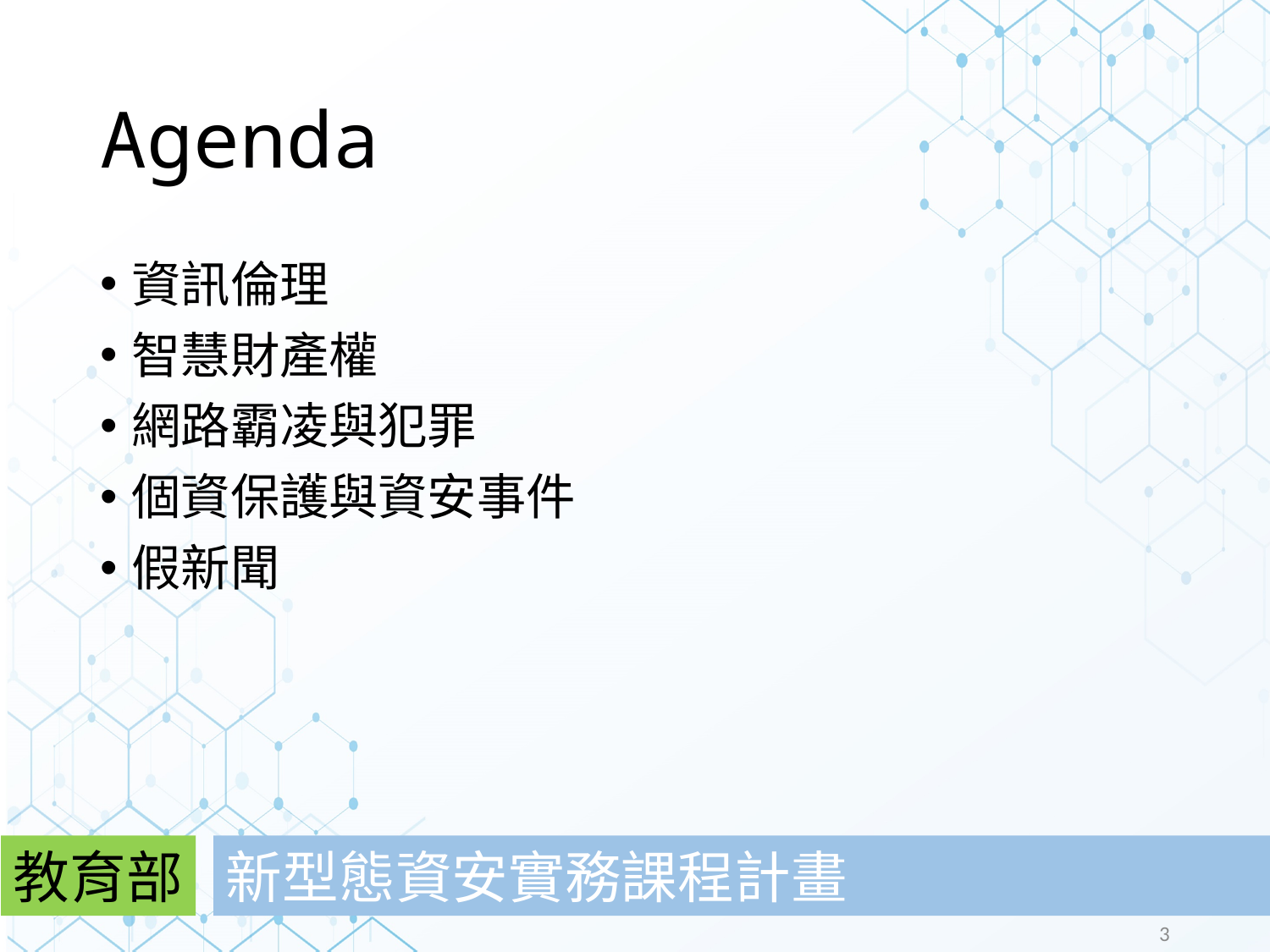

# Agenda
資訊倫理
智慧財產權
網路霸凌與犯罪
個資保護與資安事件
假新聞

教育部
新型態資安實務課程計畫
3